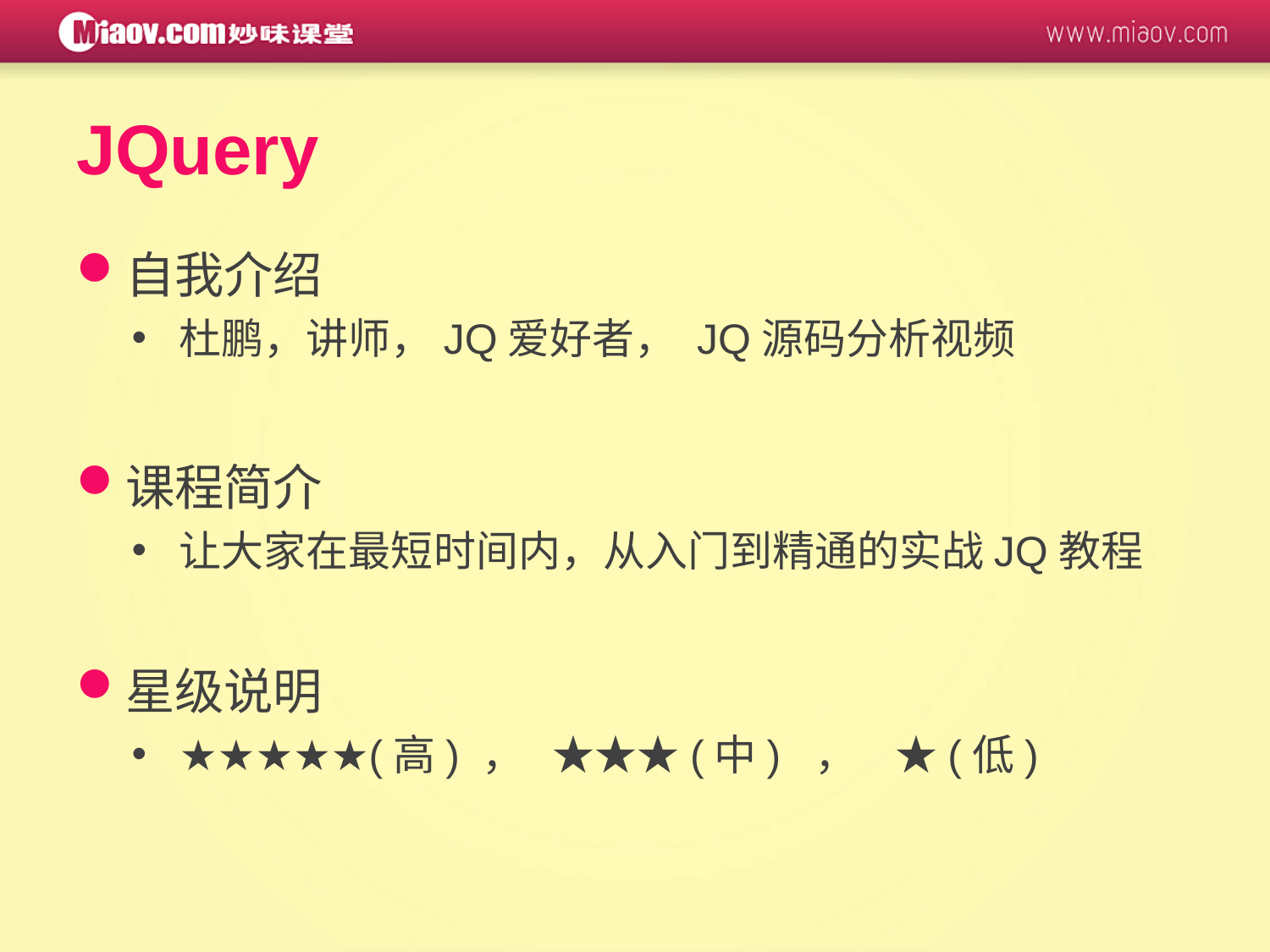

# JQuery
自我介绍
杜鹏，讲师，JQ爱好者， JQ源码分析视频

课程简介
让大家在最短时间内，从入门到精通的实战JQ教程

星级说明
★★★★★(高) ，   ★★★(中)  ，    ★(低)